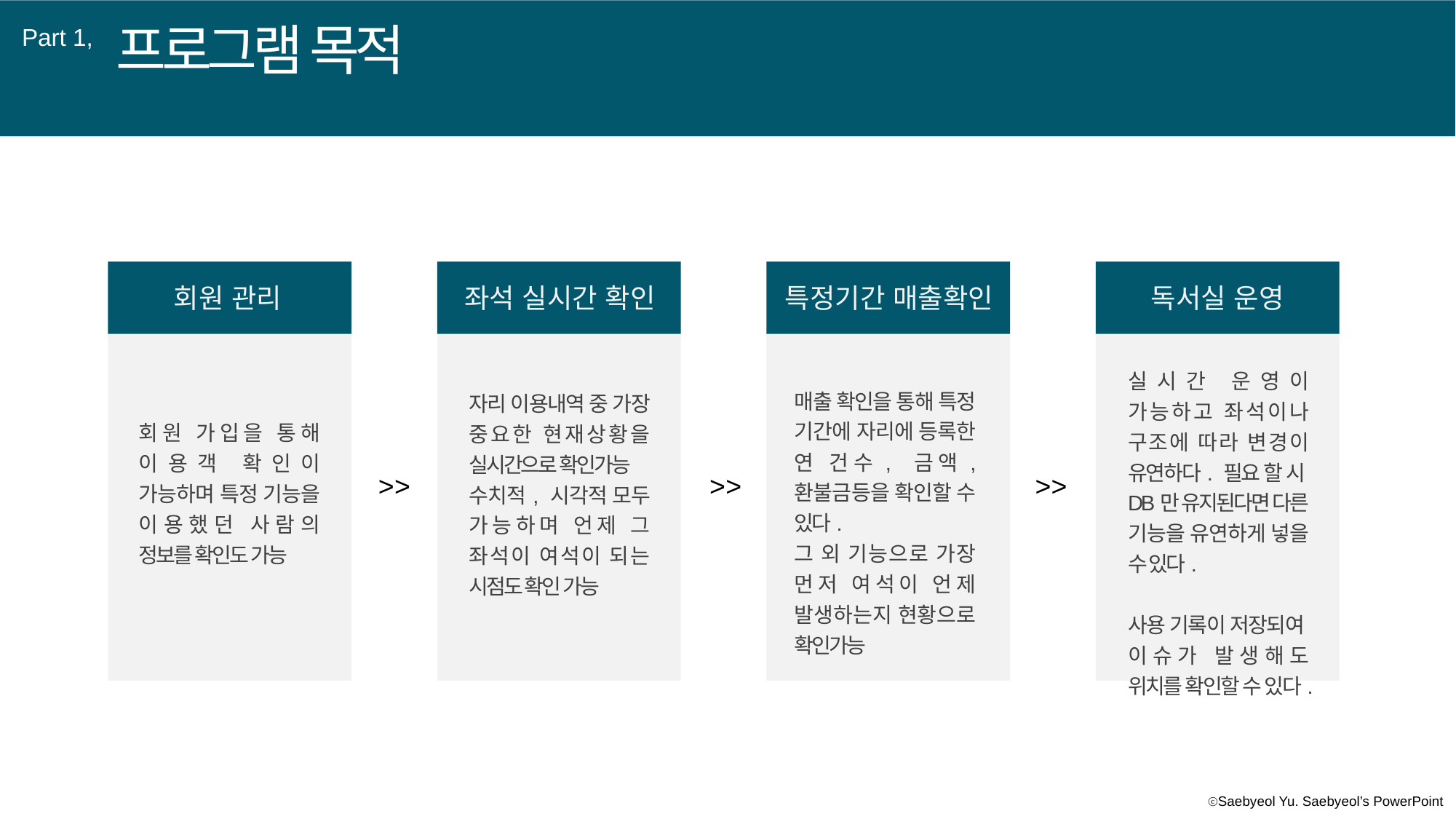

프로그램 목적
Part 1,

회원 관리
좌석 실시간 확인
특정기간 매출확인
독서실 운영
실시간 운영이 가능하고 좌석이나 구조에 따라 변경이 유연하다. 필요 할 시  DB만 유지된다면 다른 기능을 유연하게 넣을 수 있다.

사용 기록이 저장되여  이슈가 발생해도 위치를 확인할 수 있다.
매출 확인을 통해 특정 기간에 자리에 등록한 연 건수, 금액, 환불금등을 확인할 수 있다.
그 외 기능으로 가장 먼저 여석이 언제 발생하는지 현황으로 확인가능
자리 이용내역 중 가장 중요한 현재상황을 실시간으로 확인가능
수치적, 시각적 모두 가능하며 언제 그 좌석이 여석이 되는 시점도 확인 가능
회원 가입을 통해 이용객 확인이 가능하며 특정 기능을 이용했던 사람의 정보를 확인도 가능
>>
>>
>>